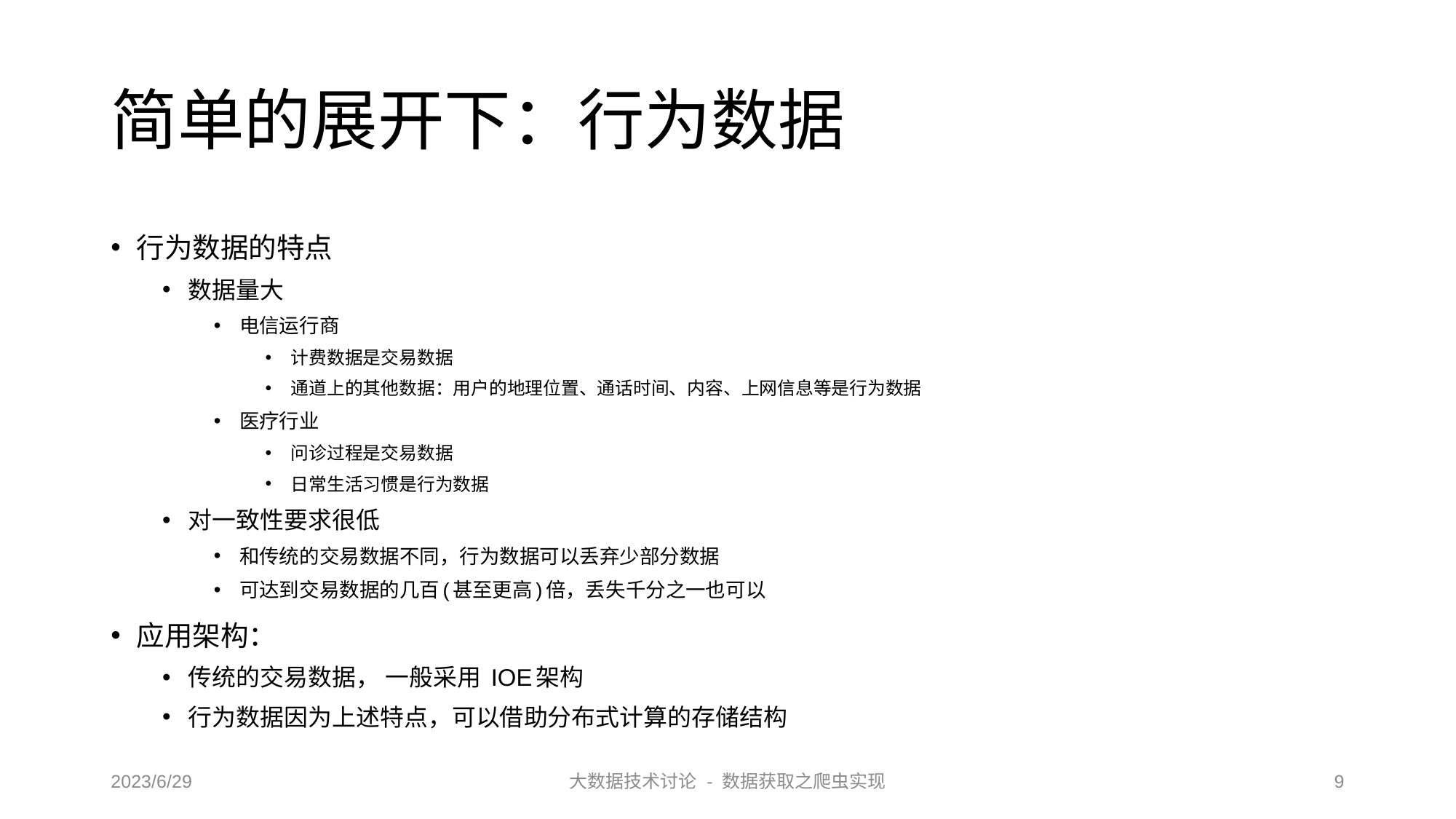

# 简单的展开下：行为数据
行为数据的特点
数据量大
电信运行商
计费数据是交易数据
通道上的其他数据：用户的地理位置、通话时间、内容、上网信息等是行为数据
医疗行业
问诊过程是交易数据
日常生活习惯是行为数据
对一致性要求很低
和传统的交易数据不同，行为数据可以丢弃少部分数据
可达到交易数据的几百(甚至更高)倍，丢失千分之一也可以
应用架构：
传统的交易数据， 一般采用 IOE架构
行为数据因为上述特点，可以借助分布式计算的存储结构
2023/6/29
大数据技术讨论 - 数据获取之爬虫实现
9